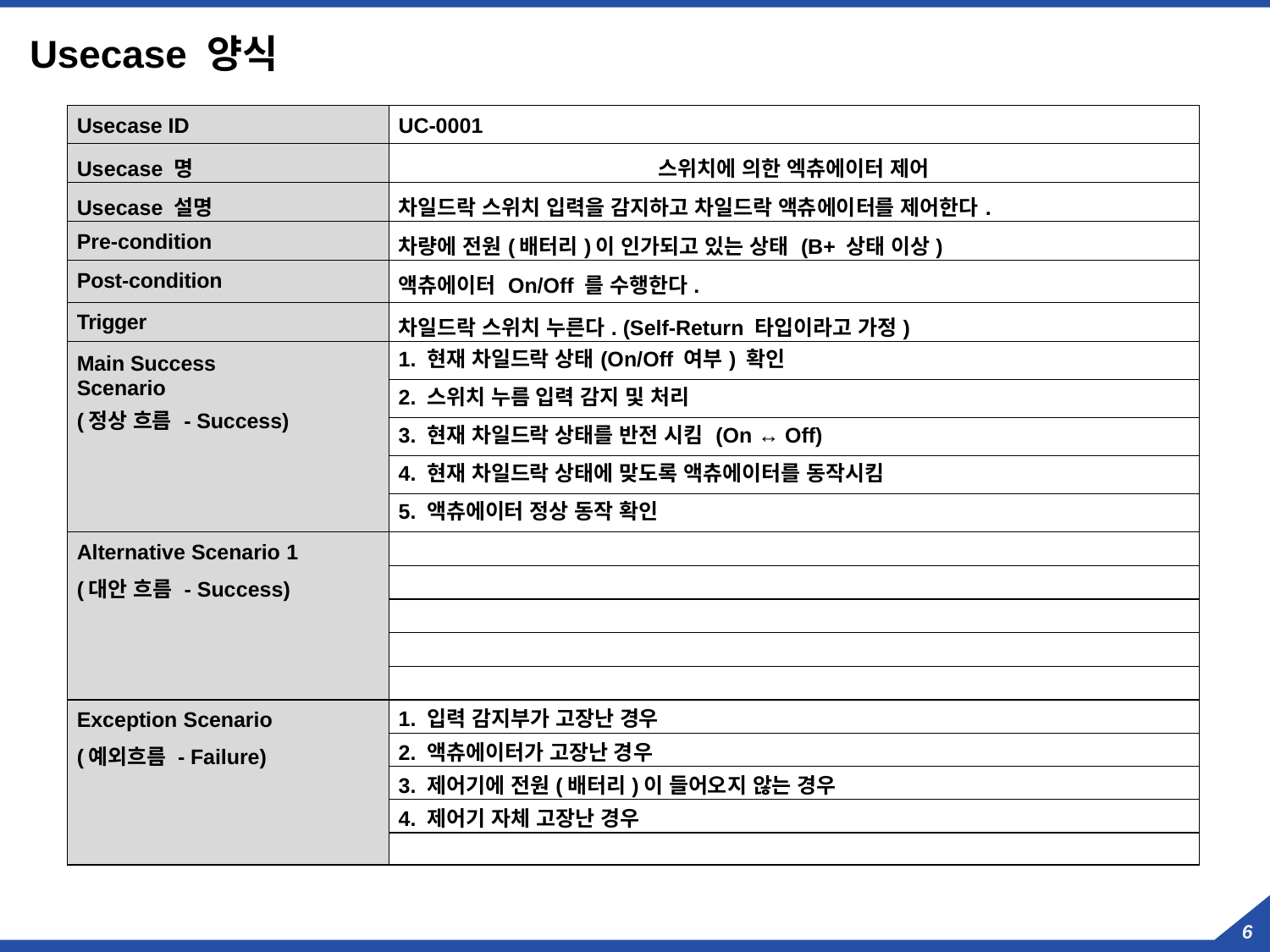

# Usecase 양식
| Usecase ID | UC-0001 |
| --- | --- |
| Usecase 명 | 스위치에 의한 엑츄에이터 제어 |
| Usecase 설명 | 차일드락 스위치 입력을 감지하고 차일드락 액츄에이터를 제어한다. |
| Pre-condition | 차량에 전원(배터리)이 인가되고 있는 상태 (B+ 상태 이상) |
| Post-condition | 액츄에이터 On/Off 를 수행한다. |
| Trigger | 차일드락 스위치 누른다. (Self-Return 타입이라고 가정) |
| Main Success Scenario (정상 흐름 - Success) | 1. 현재 차일드락 상태(On/Off 여부) 확인 |
|  | 2. 스위치 누름 입력 감지 및 처리 |
|  | 3. 현재 차일드락 상태를 반전 시킴 (On ↔ Off) |
|  | 4. 현재 차일드락 상태에 맞도록 액츄에이터를 동작시킴 |
|  | 5. 액츄에이터 정상 동작 확인 |
| Alternative Scenario 1 (대안 흐름 - Success) |  |
|  |  |
|  |  |
|  |  |
|  |  |
| Exception Scenario (예외흐름 - Failure) | 1. 입력 감지부가 고장난 경우 |
|  | 2. 액츄에이터가 고장난 경우 |
|  | 3. 제어기에 전원(배터리)이 들어오지 않는 경우 |
|  | 4. 제어기 자체 고장난 경우 |
|  |  |